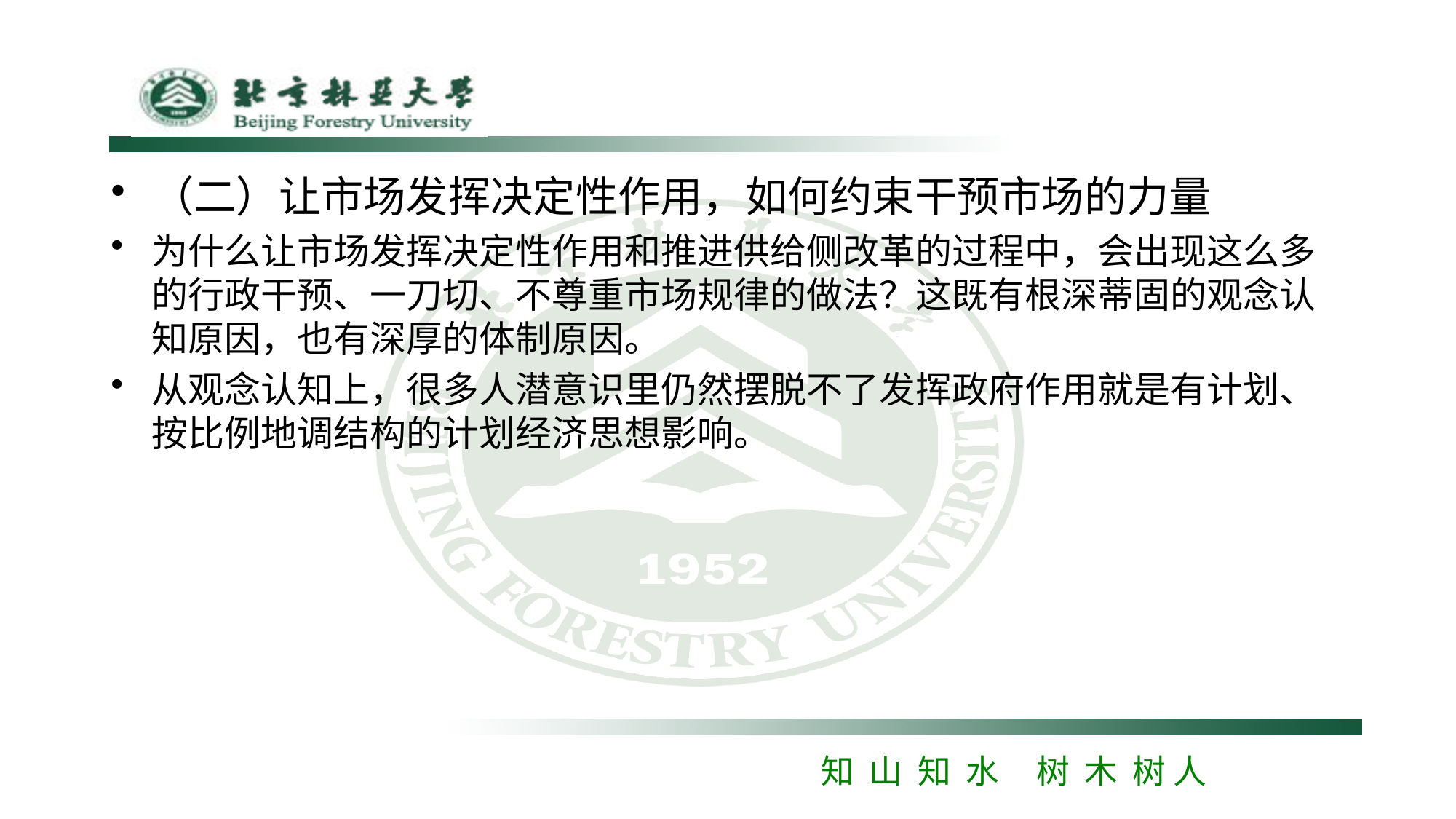

#
（二）让市场发挥决定性作用，如何约束干预市场的力量
为什么让市场发挥决定性作用和推进供给侧改革的过程中，会出现这么多的行政干预、一刀切、不尊重市场规律的做法？这既有根深蒂固的观念认知原因，也有深厚的体制原因。
从观念认知上，很多人潜意识里仍然摆脱不了发挥政府作用就是有计划、按比例地调结构的计划经济思想影响。